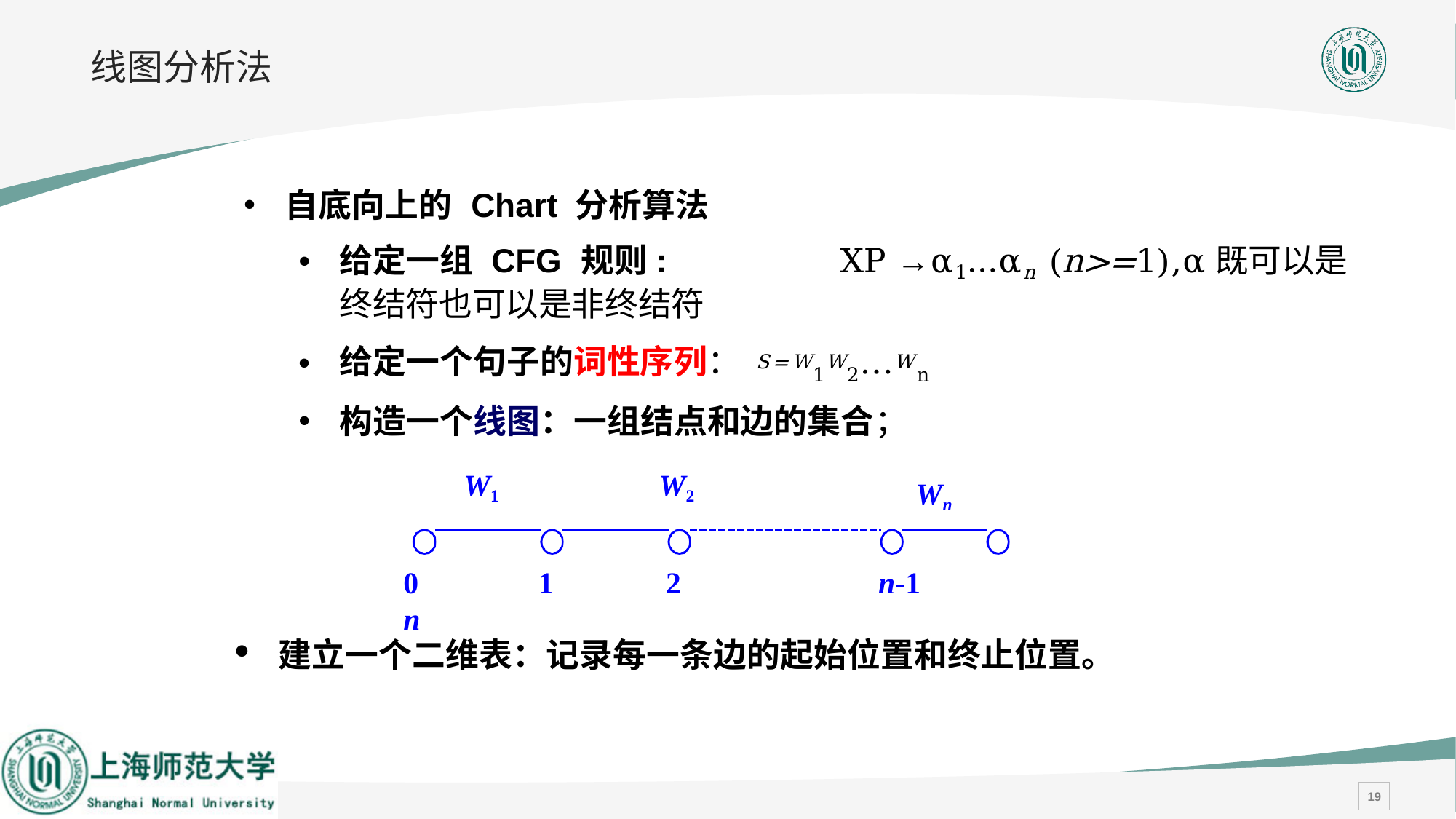

# 线图分析法
自底向上的Chart 分析算法
给定一组 CFG 规则:	XP →α1…αn  (n>=1),α既可以是终结符也可以是非终结符
给定一个句子的词性序列： S=W1W2...Wn
构造一个线图：一组结点和边的集合；

W1	W2

0	1	2	n-1	n
Wn

建立一个二维表：记录每一条边的起始位置和终止位置。